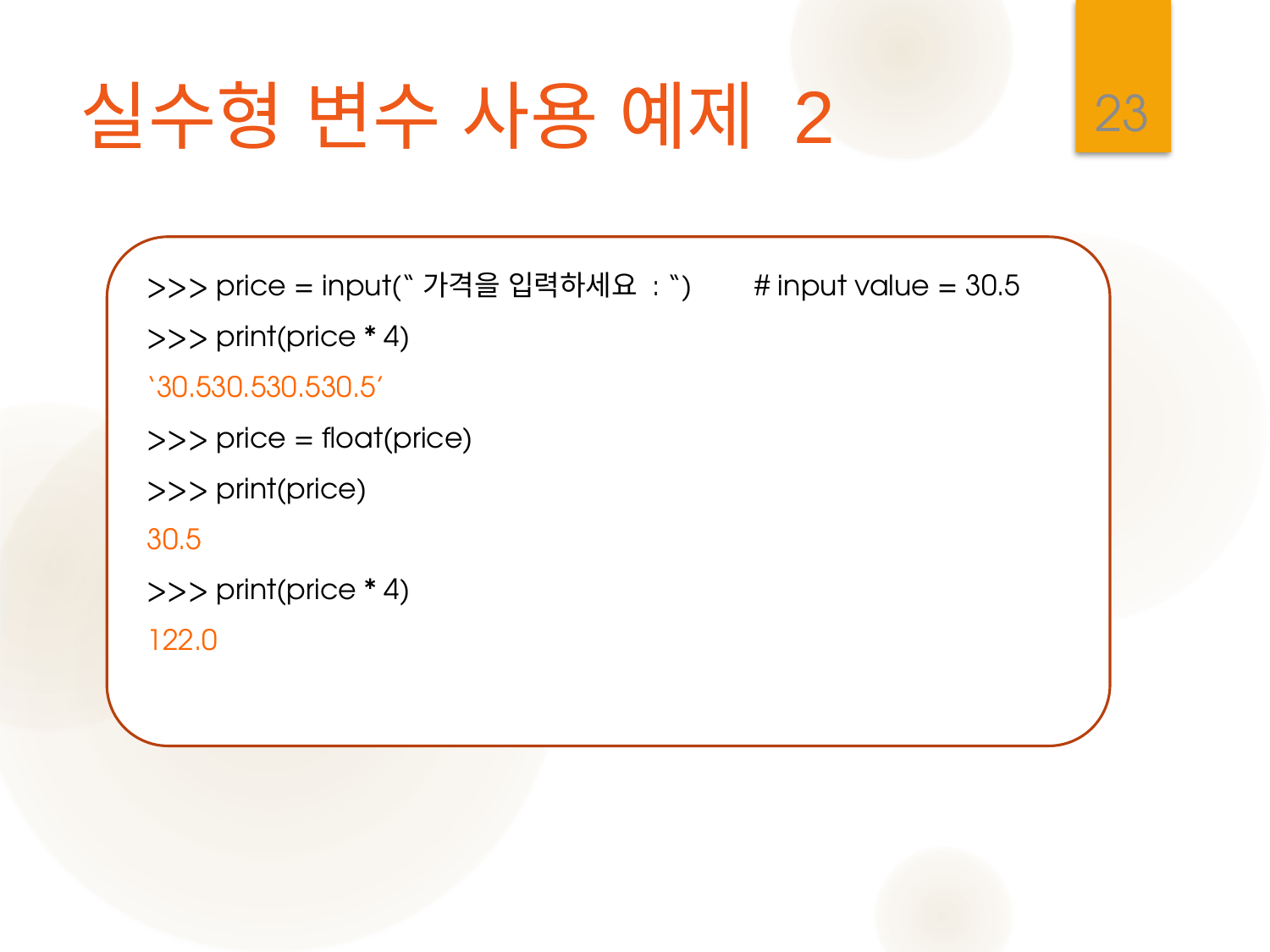

23
# 실수형 변수 사용 예제 2

>>> price = input(“가격을 입력하세요 : “)        # input value = 30.5
>>> print(price * 4)
‘30.530.530.530.5’
>>> price = float(price)
>>> print(price)
30.5
>>> print(price * 4)
122.0